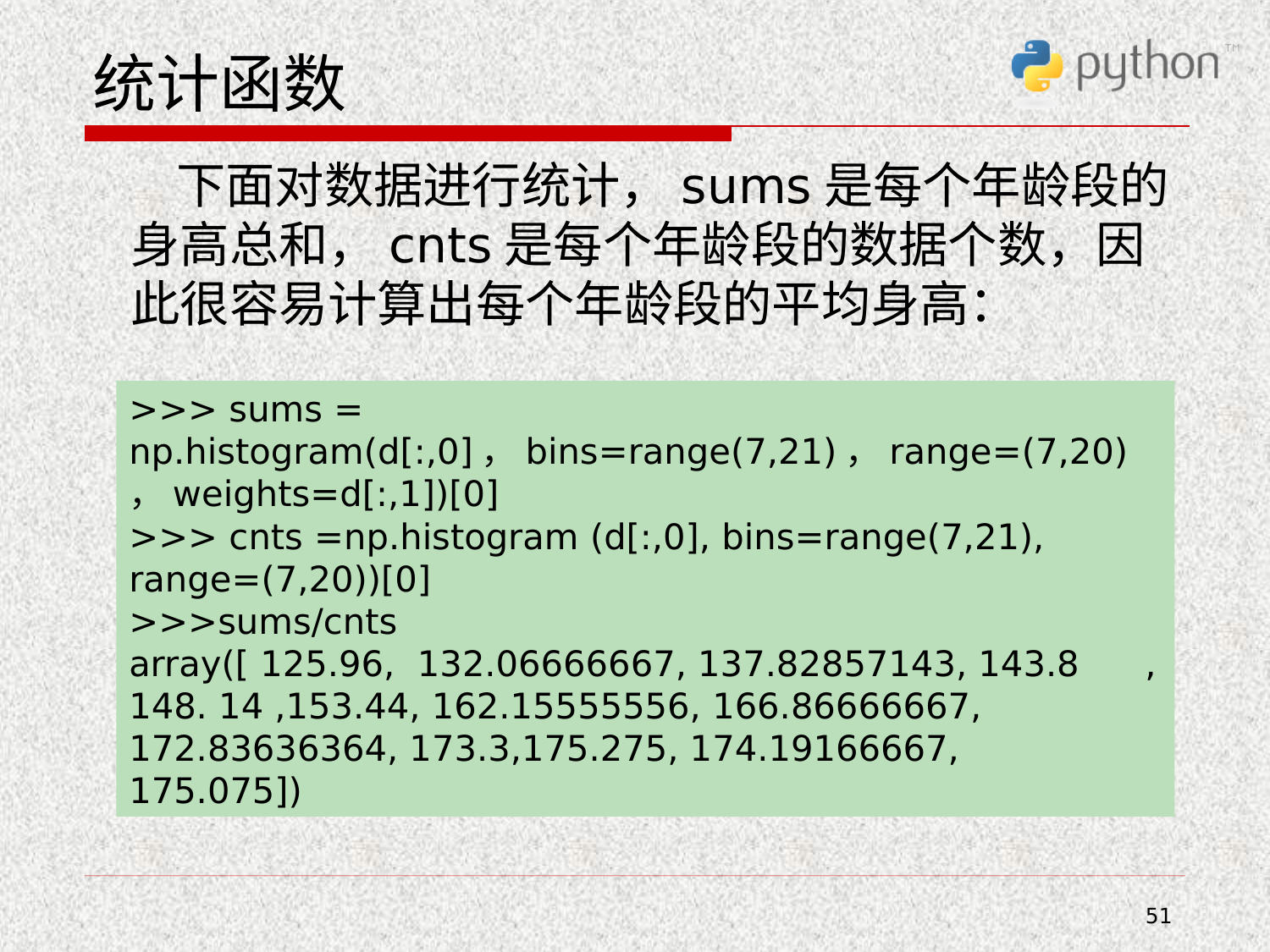

# 统计函数
         下面对数据进行统计，sums是每个年龄段的身高总和，cnts是每个年龄段的数据个数，因此很容易计算出每个年龄段的平均身高：

>>> sums = np.histogram(d[:,0]，bins=range(7,21)，range=(7,20)，weights=d[:,1])[0]
>>> cnts =np.histogram (d[:,0], bins=range(7,21), range=(7,20))[0]
>>>sums/cnts
array([ 125.96,  132.06666667, 137.82857143, 143.8	,
148. 14 ,153.44, 162.15555556, 166.86666667, 172.83636364, 173.3,175.275, 174.19166667,	175.075])
51